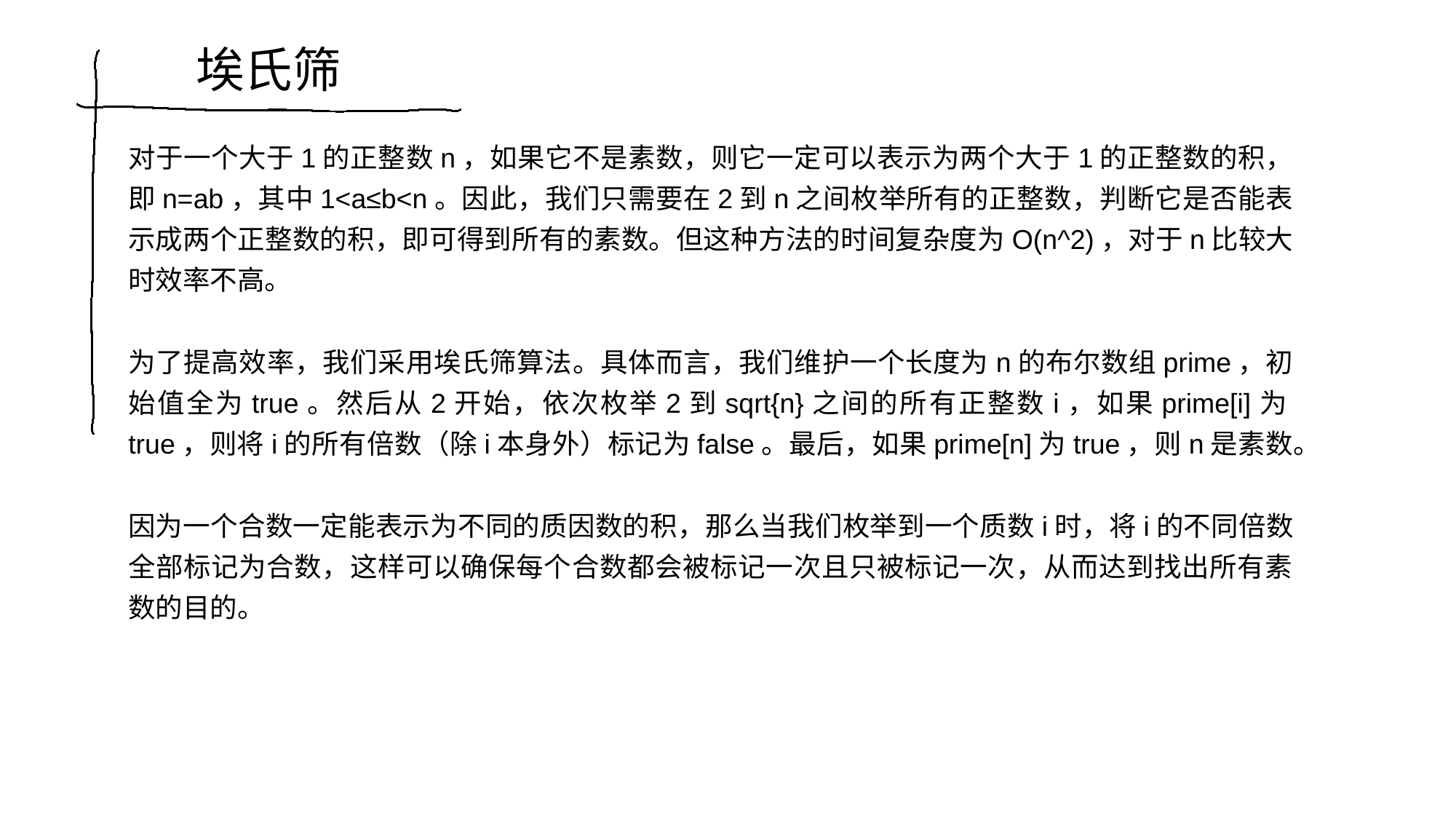

埃氏筛

对于一个大于1的正整数n，如果它不是素数，则它一定可以表示为两个大于1的正整数的积，即n=ab，其中1<a≤b<n。因此，我们只需要在2到n之间枚举所有的正整数，判断它是否能表示成两个正整数的积，即可得到所有的素数。但这种方法的时间复杂度为O(n^2)，对于n比较大时效率不高。

为了提高效率，我们采用埃氏筛算法。具体而言，我们维护一个长度为n的布尔数组prime，初始值全为true。然后从2开始，依次枚举2到sqrt{n}之间的所有正整数i，如果prime[i]为true，则将i的所有倍数（除i本身外）标记为false。最后，如果prime[n]为true，则n是素数。

因为一个合数一定能表示为不同的质因数的积，那么当我们枚举到一个质数i时，将i的不同倍数全部标记为合数，这样可以确保每个合数都会被标记一次且只被标记一次，从而达到找出所有素数的目的。